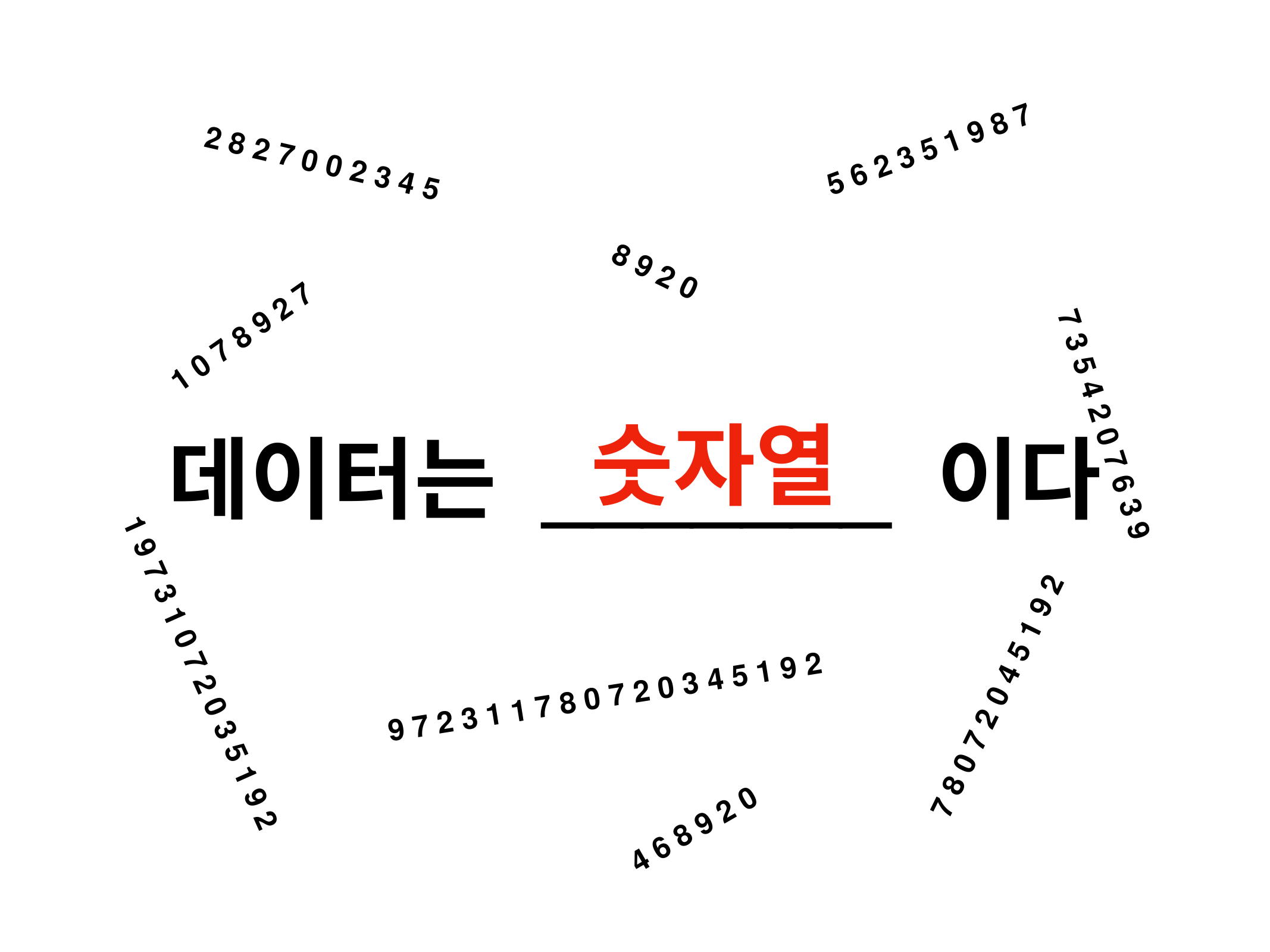

5 6 2 3 5 1 9 8 7
2 8 2 7 0 0 2 3 4 5
8 9 2 0
1 0 7 8 9 2 7
7 3 5 4 2 0 7 6 3 9
숫자열
데이터는 _______ 이다
1 9 7 3 1 0 7 2 0 3 5 1 9 2
9 7 2 3 1 1 7 8 0 7 2 0 3 4 5 1 9 2
7 8 0 7 2 0 4 5 1 9 2
4 6 8 9 2 0